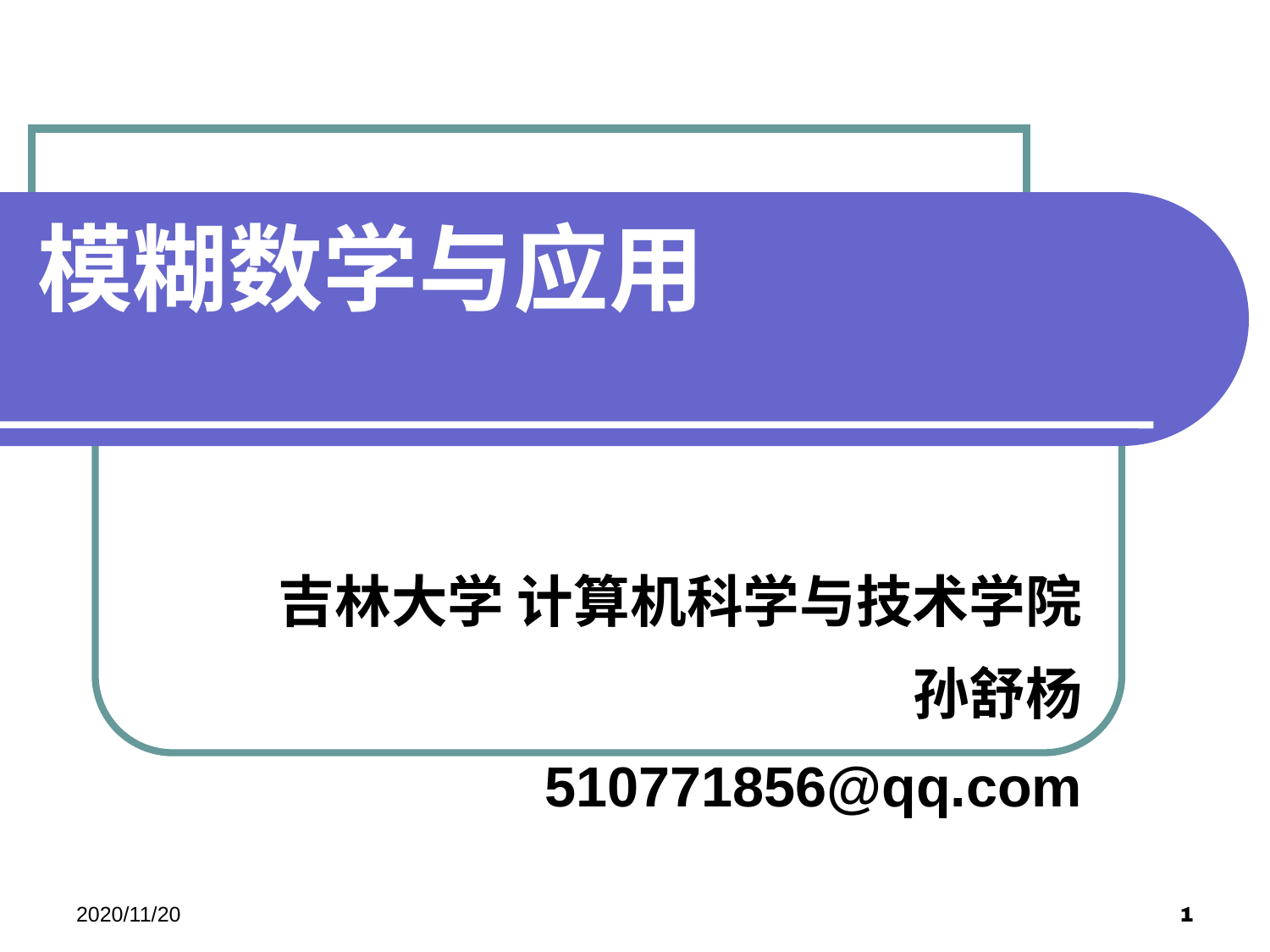

# 模糊数学与应用
吉林大学 计算机科学与技术学院
孙舒杨
510771856@qq.com
2020/11/20
1